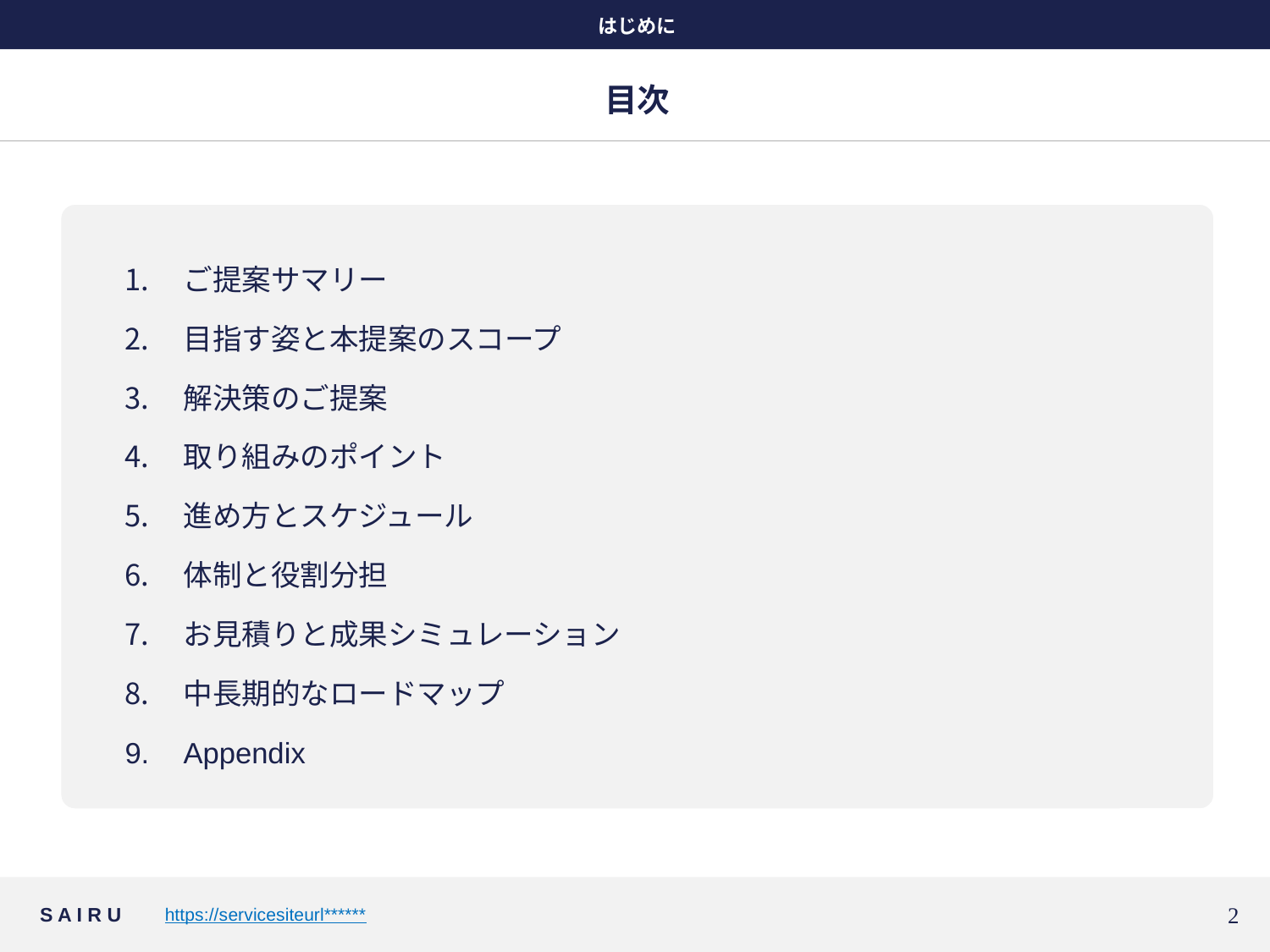

はじめに
# 目次

ご提案サマリー
目指す姿と本提案のスコープ
解決策のご提案
取り組みのポイント
進め方とスケジュール
体制と役割分担
お見積りと成果シミュレーション
中長期的なロードマップ
Appendix
2